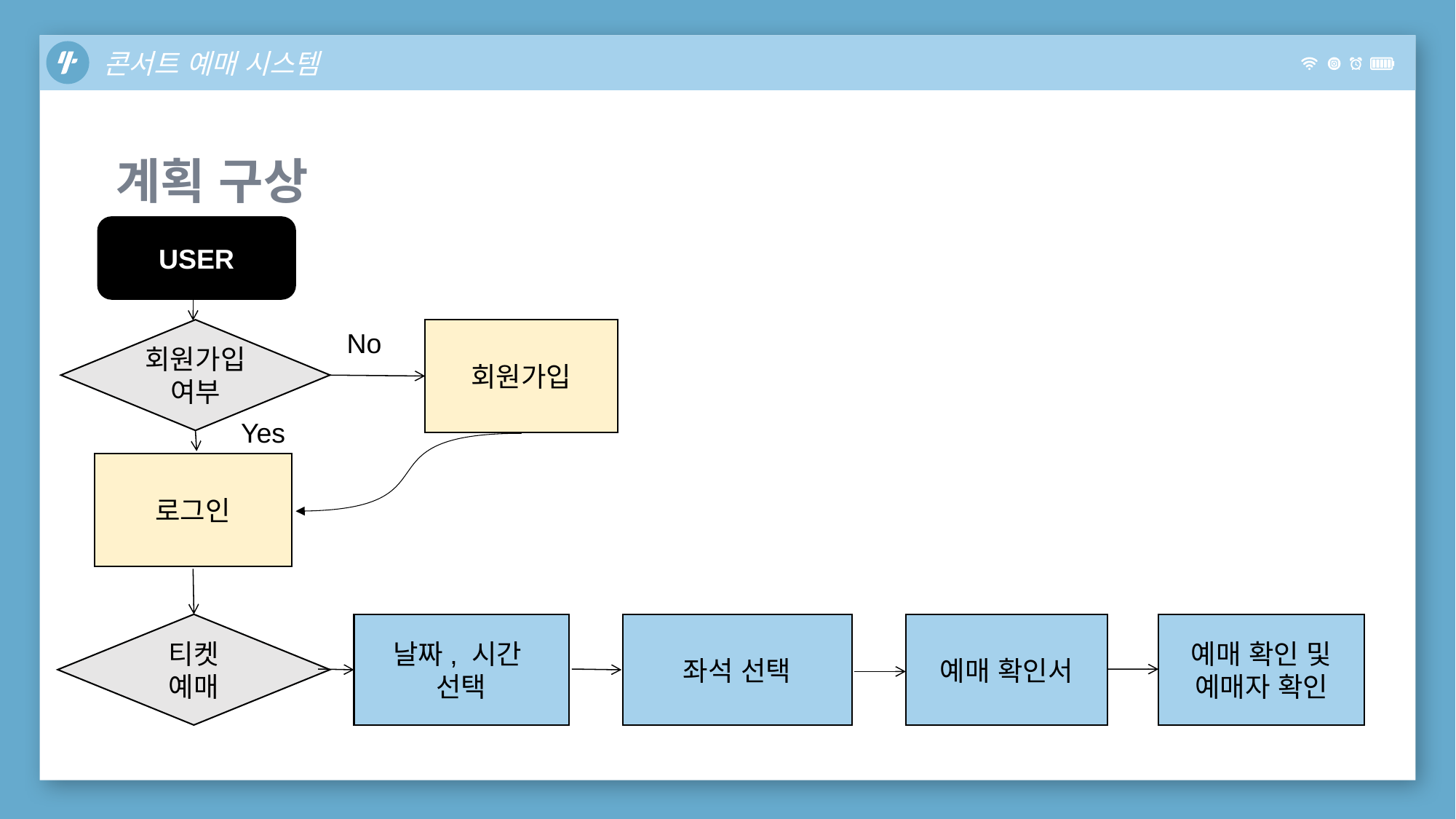

콘서트 예매 시스템

계획 구상
USER
회원가입여부
회원가입
No
Yes
로그인
티켓
예매
좌석 선택
예매 확인서
예매 확인 및
예매자 확인
날짜, 시간
선택